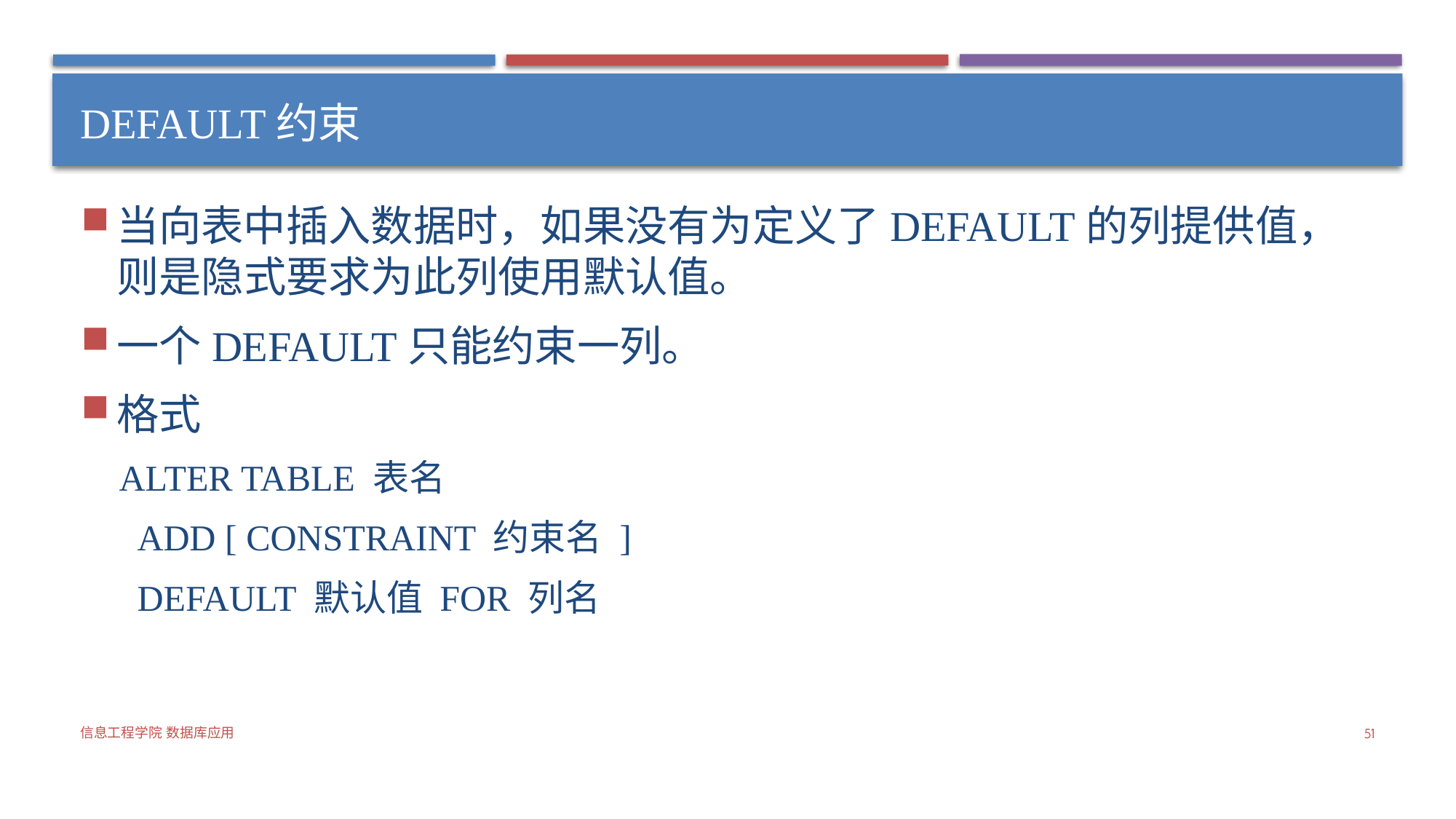

# DEFAULT约束
当向表中插入数据时，如果没有为定义了DEFAULT的列提供值，则是隐式要求为此列使用默认值。
一个DEFAULT只能约束一列。
格式
ALTER TABLE 表名
  ADD [ CONSTRAINT 约束名 ]
  DEFAULT 默认值 FOR 列名

信息工程学院 数据库应用
51